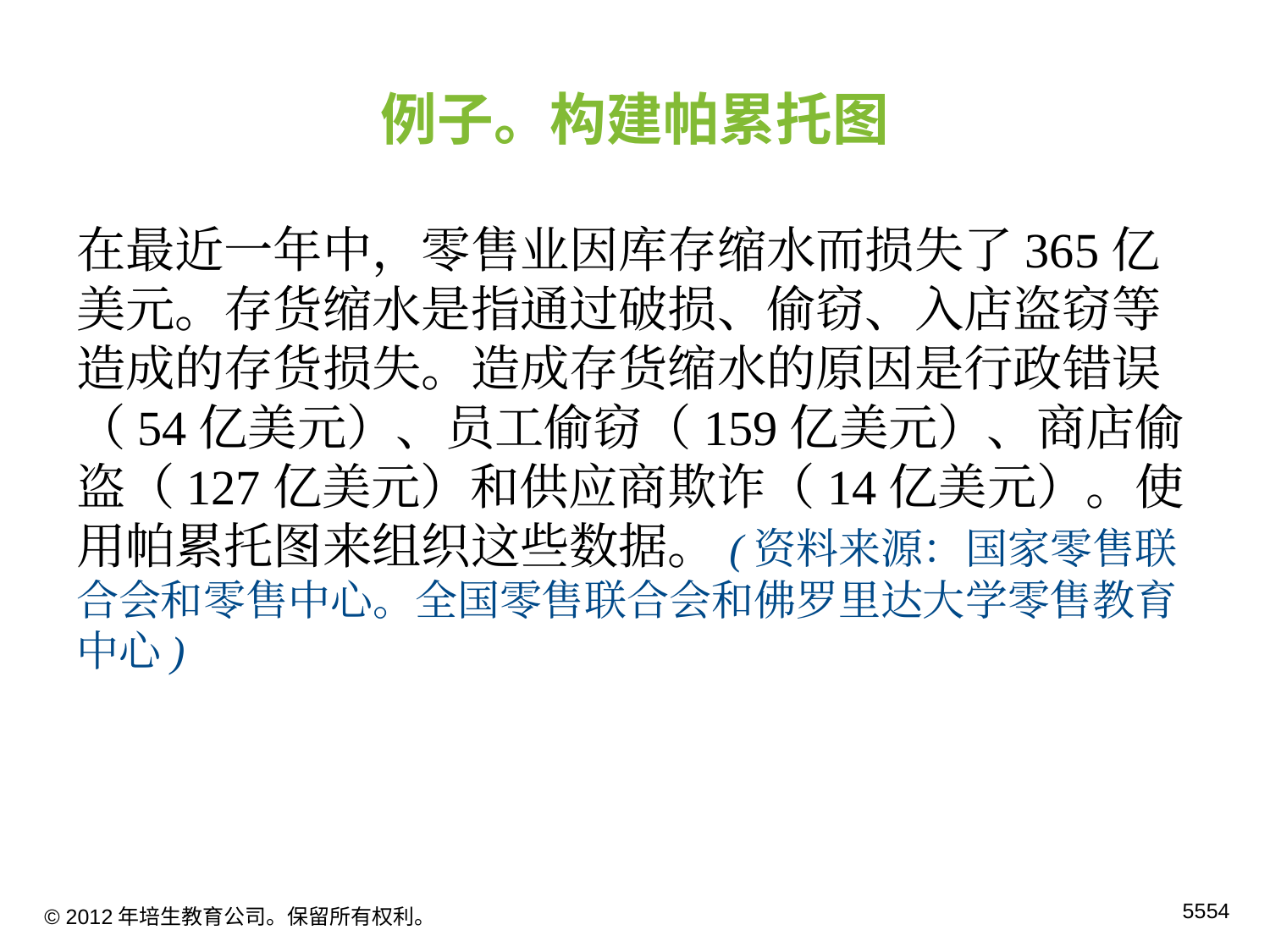

# 例子。构建帕累托图
在最近一年中，零售业因库存缩水而损失了365亿美元。存货缩水是指通过破损、偷窃、入店盗窃等造成的存货损失。造成存货缩水的原因是行政错误（54亿美元）、员工偷窃（159亿美元）、商店偷盗（127亿美元）和供应商欺诈（14亿美元）。使用帕累托图来组织这些数据。(资料来源：国家零售联合会和零售中心。全国零售联合会和佛罗里达大学零售教育中心)

© 2012年培生教育公司。保留所有权利。
5554